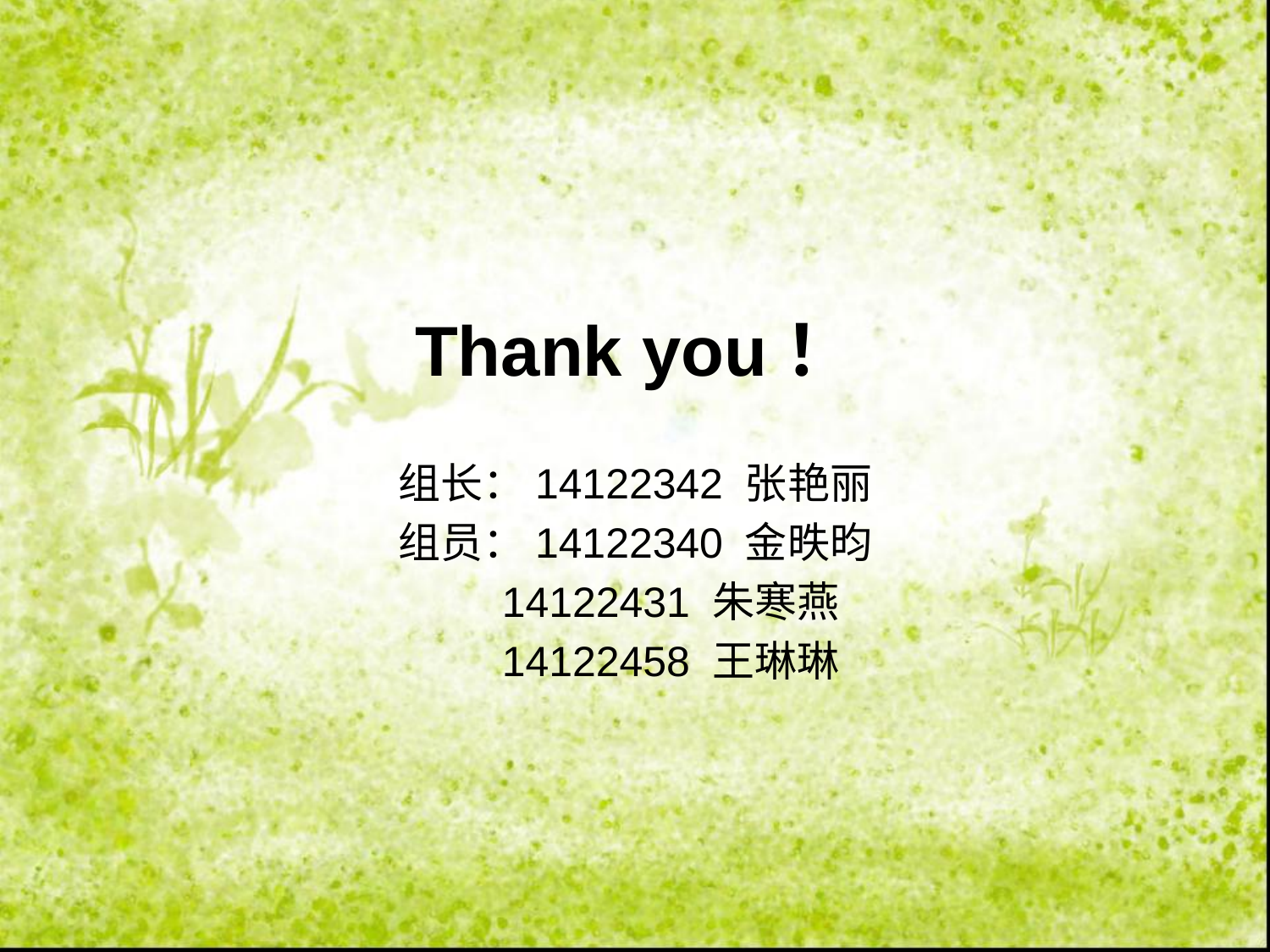

# Thank you！
组长：14122342 张艳丽
组员：14122340 金昳昀
      14122431 朱寒燕
      14122458 王琳琳